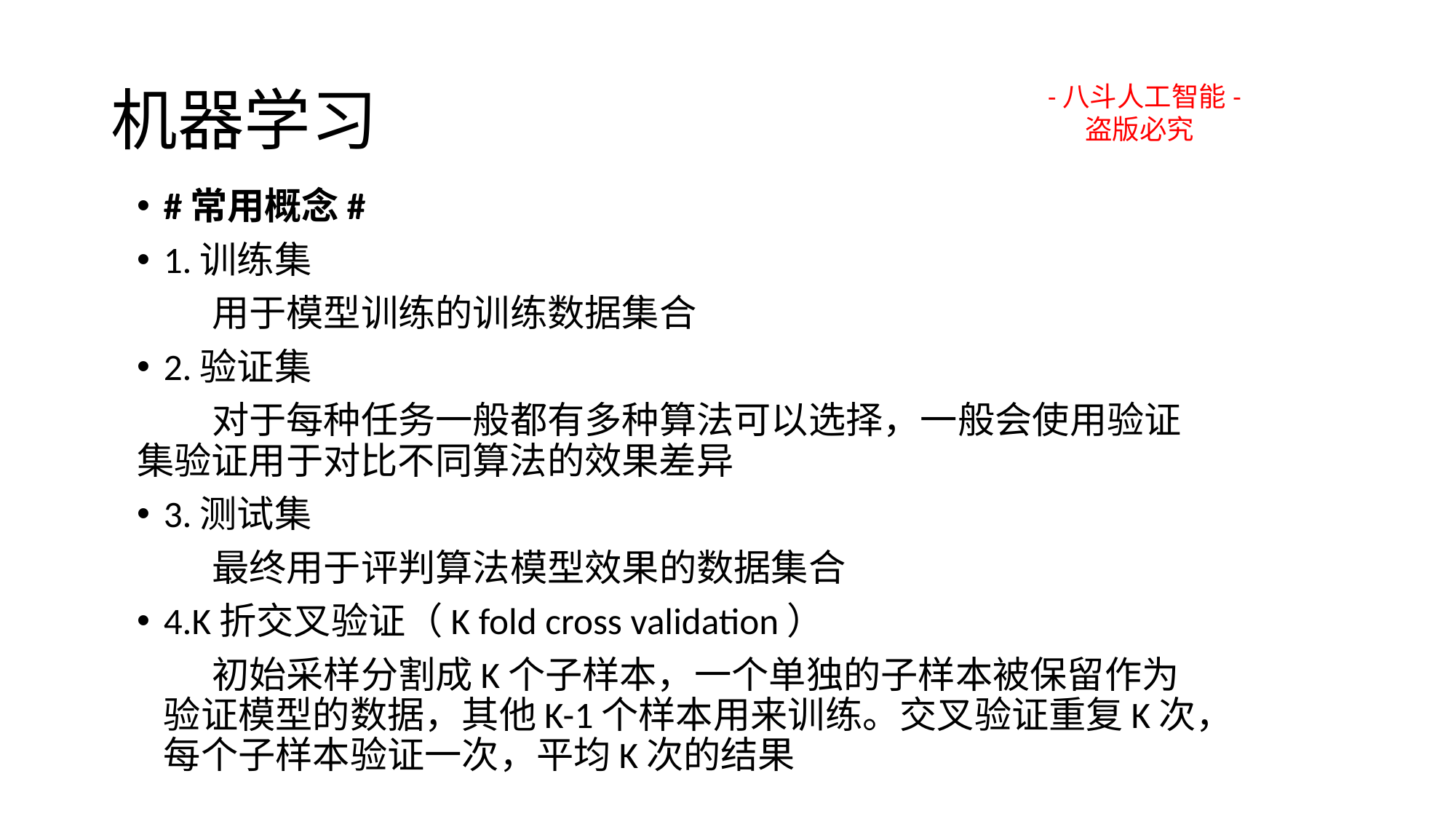

# 机器学习
-八斗人工智能-
     盗版必究
#常用概念#
1.训练集
        用于模型训练的训练数据集合
2.验证集
        对于每种任务一般都有多种算法可以选择，一般会使用验证集验证用于对比不同算法的效果差异
3.测试集
        最终用于评判算法模型效果的数据集合
4.K折交叉验证（K fold cross validation）
        初始采样分割成K个子样本，一个单独的子样本被保留作为验证模型的数据，其他K-1个样本用来训练。交叉验证重复K次，每个子样本验证一次，平均K次的结果